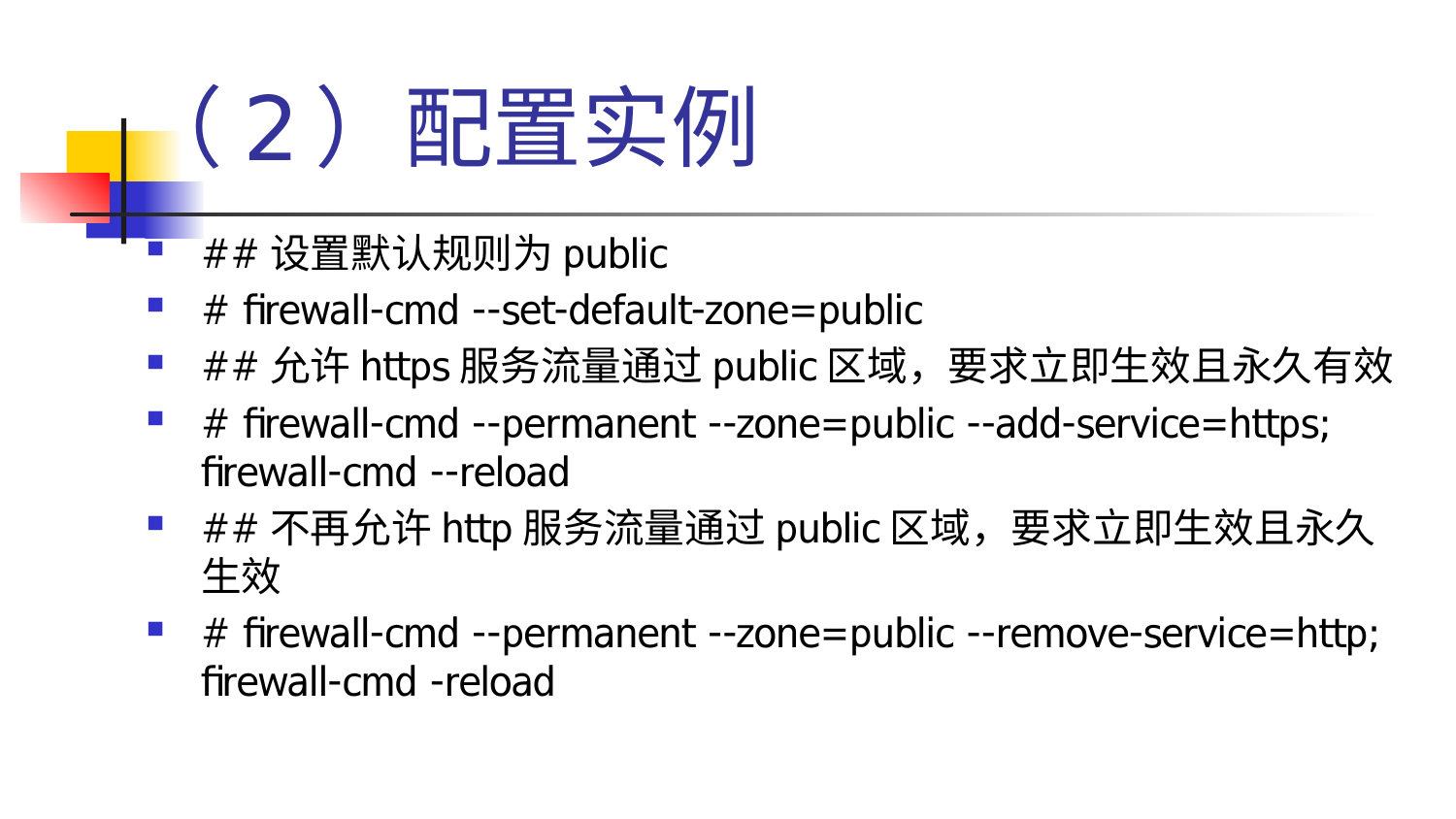

# （2）配置实例
##设置默认规则为public
# firewall-cmd --set-default-zone=public
##允许https服务流量通过public区域，要求立即生效且永久有效
# firewall-cmd --permanent --zone=public --add-service=https; firewall-cmd --reload
##不再允许http服务流量通过public区域，要求立即生效且永久生效
# firewall-cmd --permanent --zone=public --remove-service=http; firewall-cmd -reload